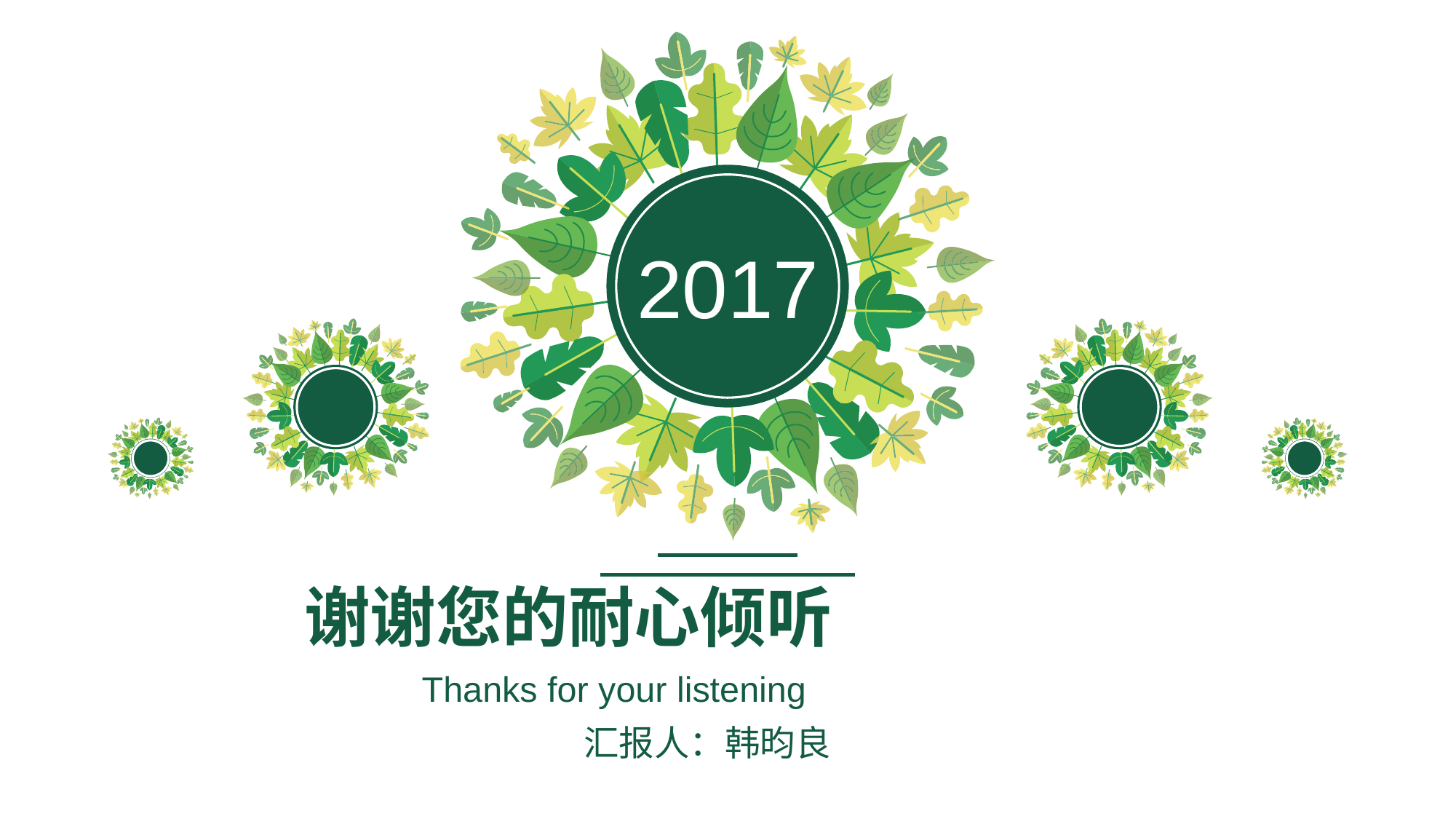

# 谢谢您的耐心倾听
Thanks for your listening
汇报人：韩昀良